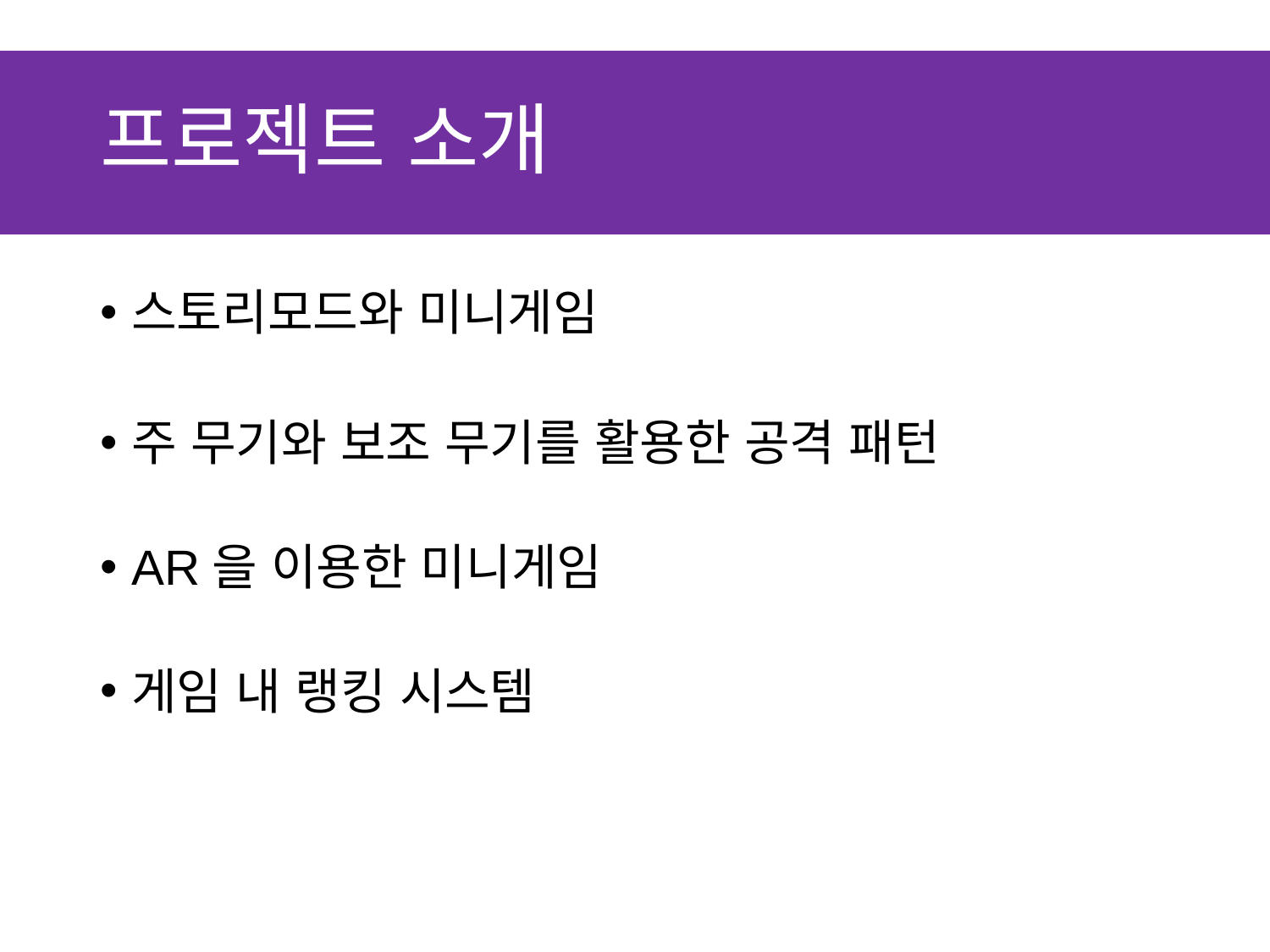

# 프로젝트 소개
스토리모드와 미니게임
주 무기와 보조 무기를 활용한 공격 패턴
AR을 이용한 미니게임
게임 내 랭킹 시스템